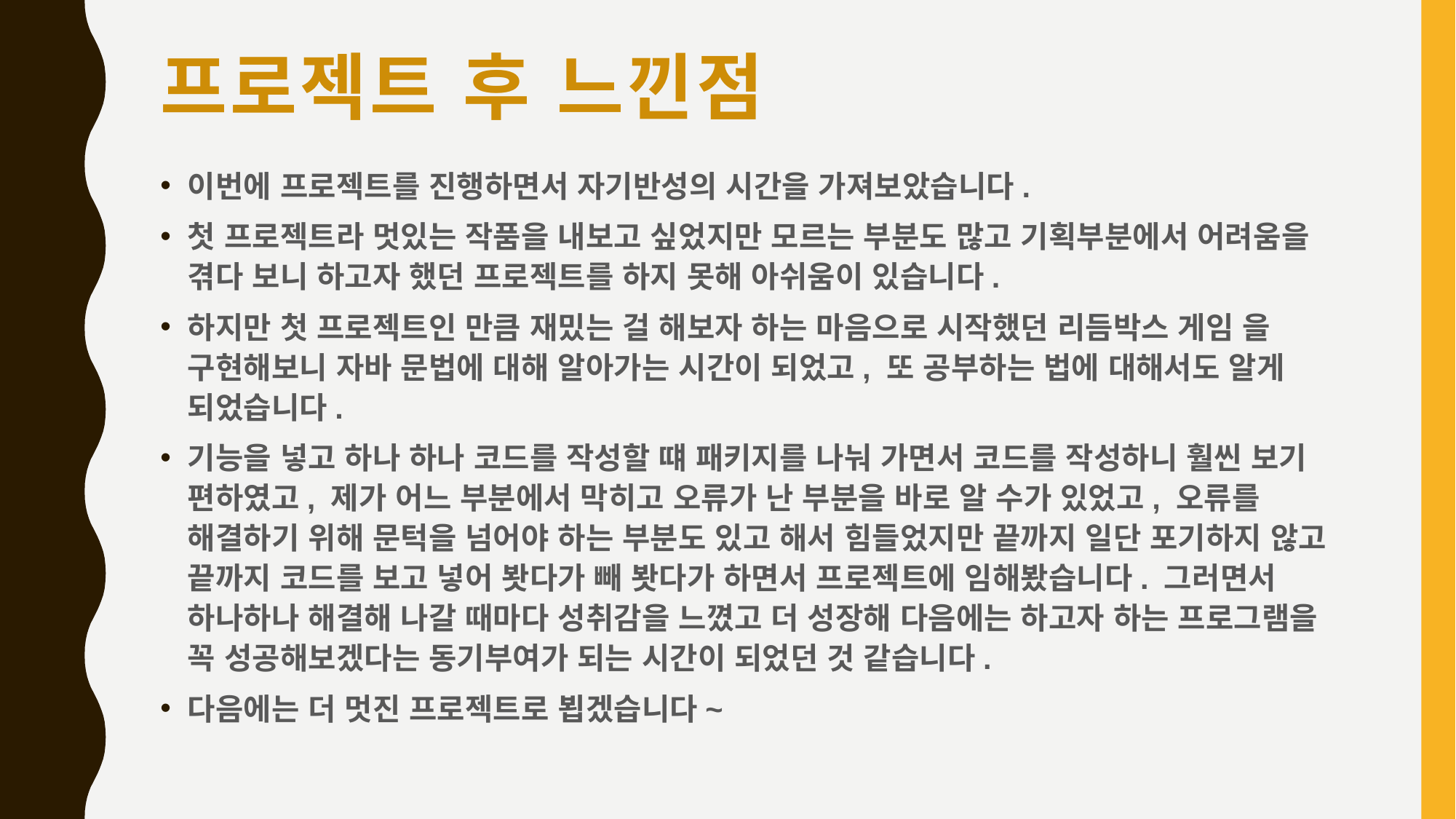

# 프로젝트 후 느낀점
이번에 프로젝트를 진행하면서 자기반성의 시간을 가져보았습니다.
첫 프로젝트라 멋있는 작품을 내보고 싶었지만 모르는 부분도 많고 기획부분에서 어려움을 겪다 보니 하고자 했던 프로젝트를 하지 못해 아쉬움이 있습니다.
하지만 첫 프로젝트인 만큼 재밌는 걸 해보자 하는 마음으로 시작했던 리듬박스 게임 을 구현해보니 자바 문법에 대해 알아가는 시간이 되었고, 또 공부하는 법에 대해서도 알게 되었습니다.
기능을 넣고 하나 하나 코드를 작성할 떄 패키지를 나눠 가면서 코드를 작성하니 훨씬 보기 편하였고, 제가 어느 부분에서 막히고 오류가 난 부분을 바로 알 수가 있었고, 오류를 해결하기 위해 문턱을 넘어야 하는 부분도 있고 해서 힘들었지만 끝까지 일단 포기하지 않고 끝까지 코드를 보고 넣어 봣다가 빼 봣다가 하면서 프로젝트에 임해봤습니다. 그러면서 하나하나 해결해 나갈 때마다 성취감을 느꼈고 더 성장해 다음에는 하고자 하는 프로그램을 꼭 성공해보겠다는 동기부여가 되는 시간이 되었던 것 같습니다.
다음에는 더 멋진 프로젝트로 뵙겠습니다~